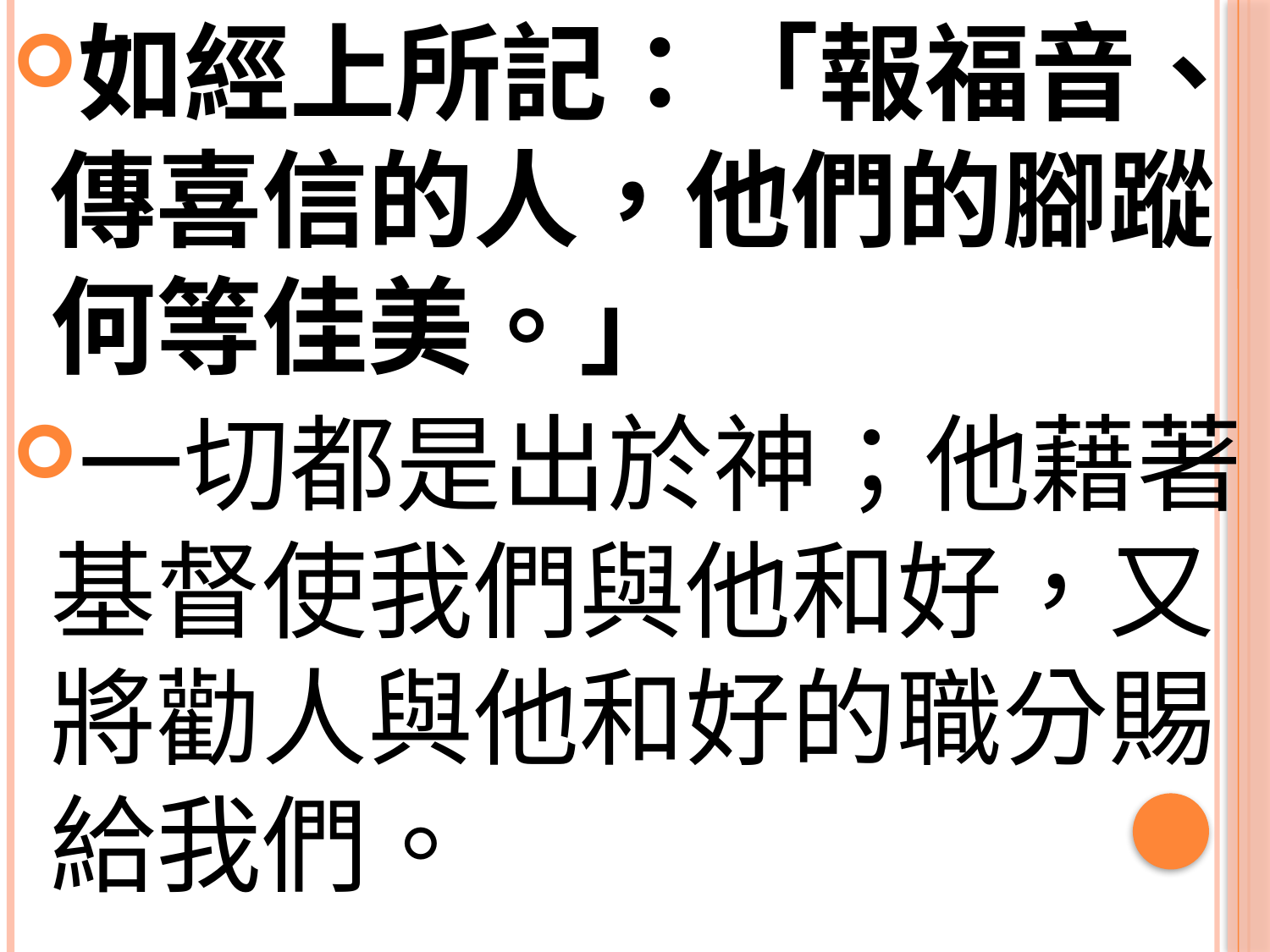

如經上所記：「報福音、傳喜信的人，他們的腳蹤何等佳美。」
一切都是出於神；他藉著基督使我們與他和好，又將勸人與他和好的職分賜給我們。